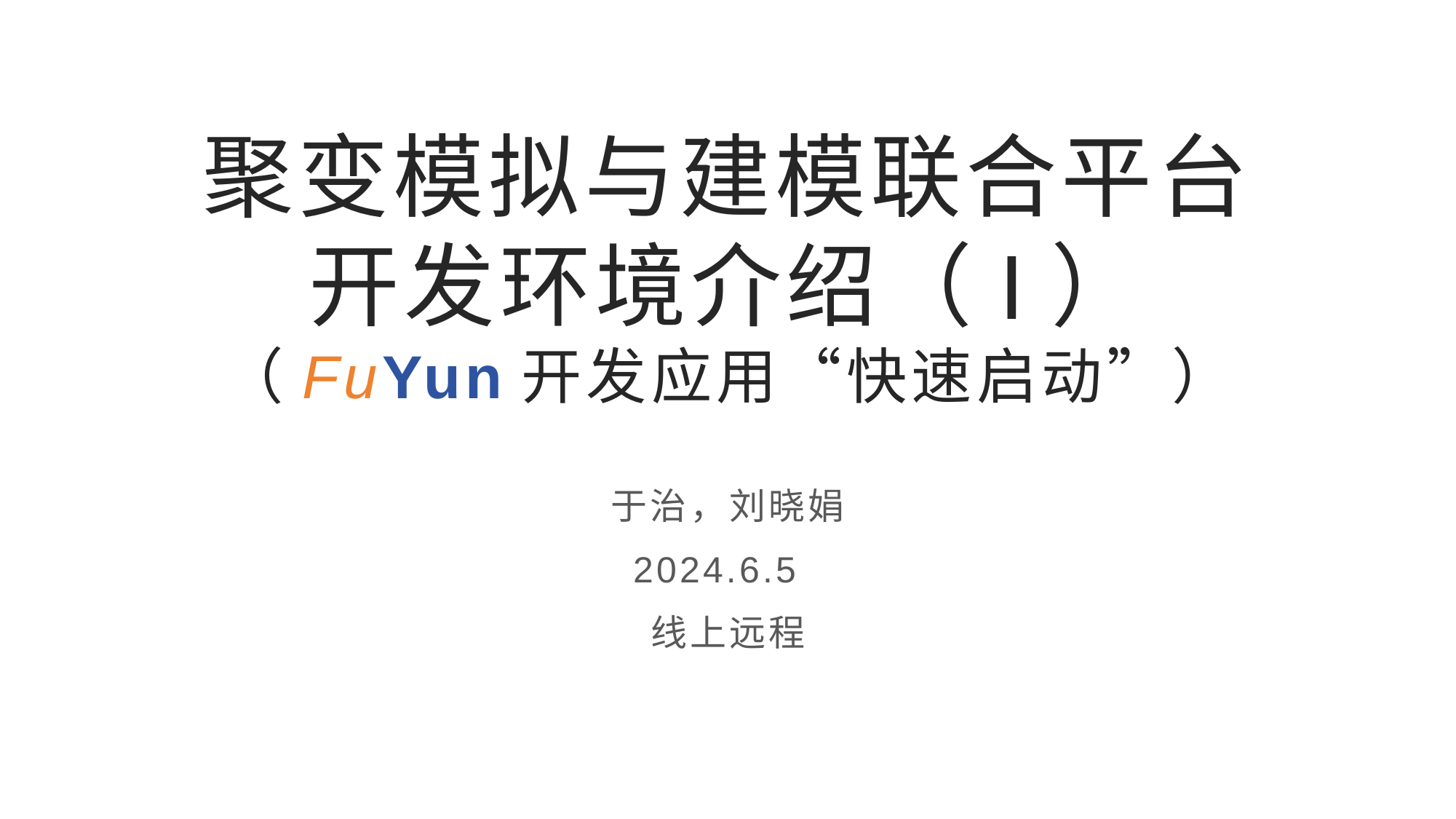

# 聚变模拟与建模联合平台 开发环境介绍（I） （FuYun开发应用“快速启动”）
于治，刘晓娟
2024.6.5
线上远程